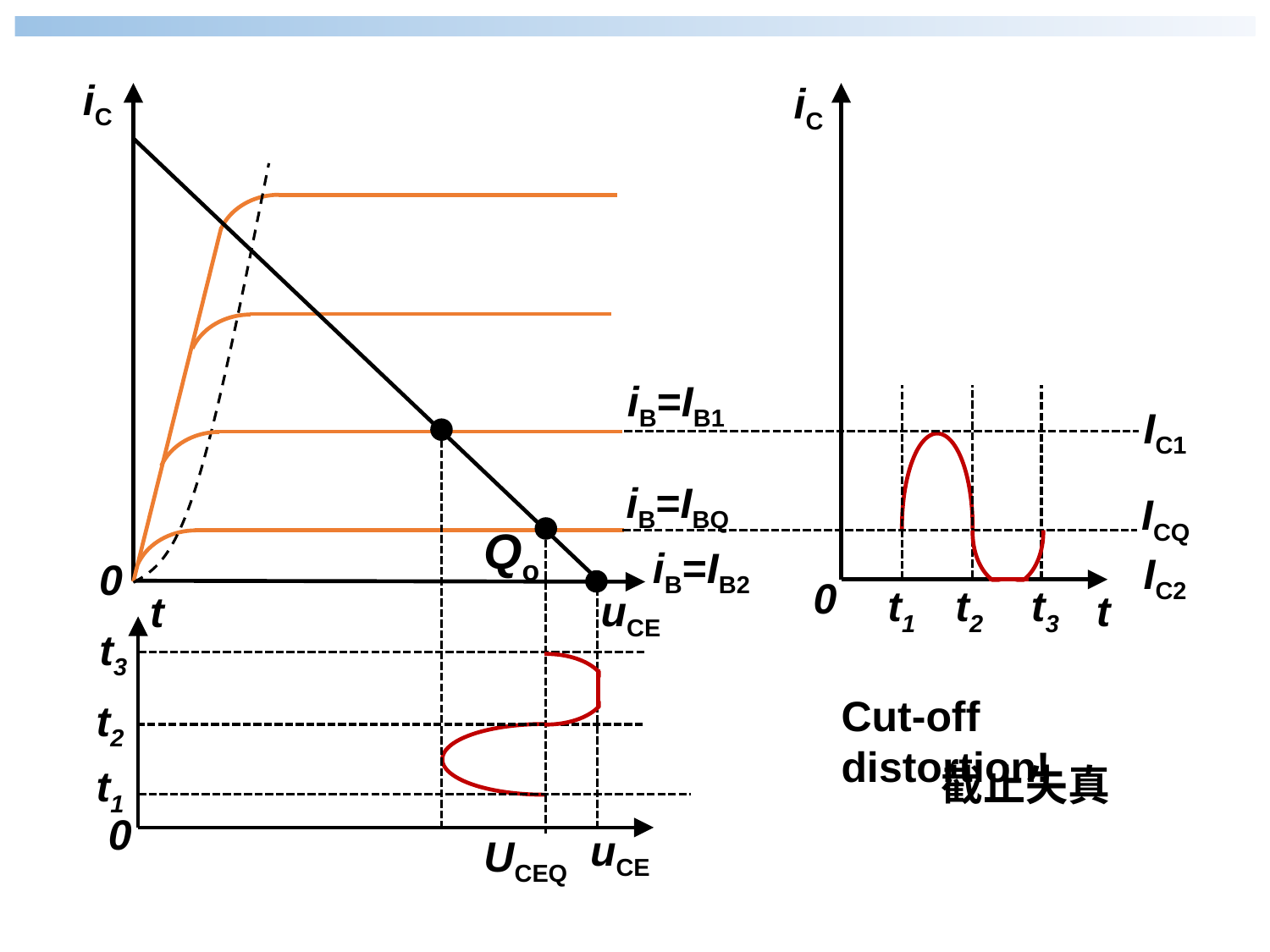

iC
uCE

iB=IBQ
iC
iB=IB1
IC1

ICQ
Qo

iB=IB2
IC2
0
0

t1
t3
t2
t
t
uCE

t3

Cut-off distortion!
t2
截止失真
t1
0
UCEQ